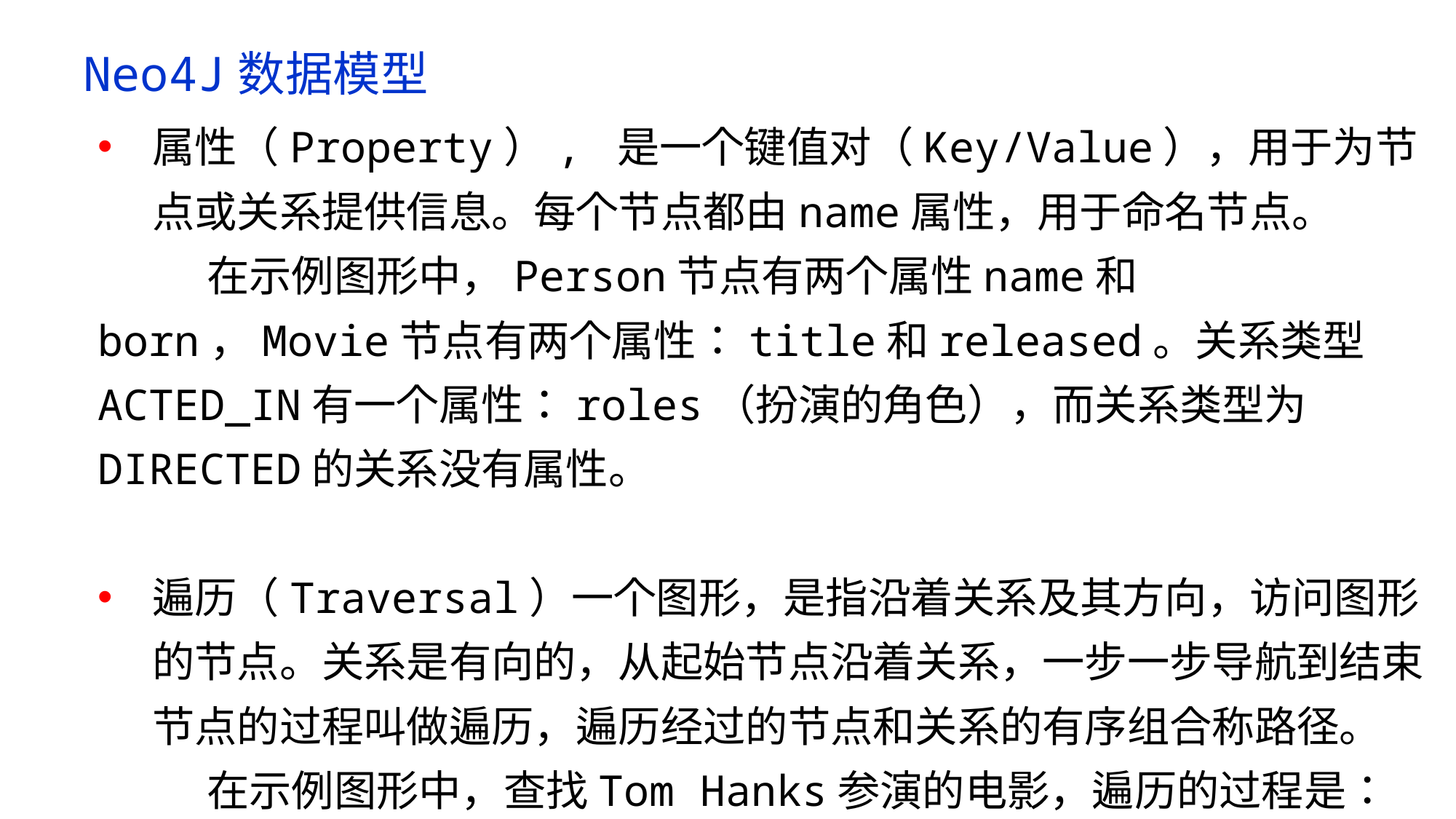

Neo4J数据模型
属性（Property）, 是一个键值对（Key/Value），用于为节点或关系提供信息。每个节点都由name属性，用于命名节点。
	在示例图形中，Person节点有两个属性name和born，Movie节点有两个属性：title和released。关系类型ACTED_IN有一个属性：roles（扮演的角色），而关系类型为DIRECTED的关系没有属性。

遍历（Traversal）一个图形，是指沿着关系及其方向，访问图形的节点。关系是有向的，从起始节点沿着关系，一步一步导航到结束节点的过程叫做遍历，遍历经过的节点和关系的有序组合称路径。
	在示例图形中，查找Tom Hanks参演的电影，遍历的过程是：从Tom Hanks节点开始，沿着ACTED_IN关系，寻找标签为Movie的目标节点